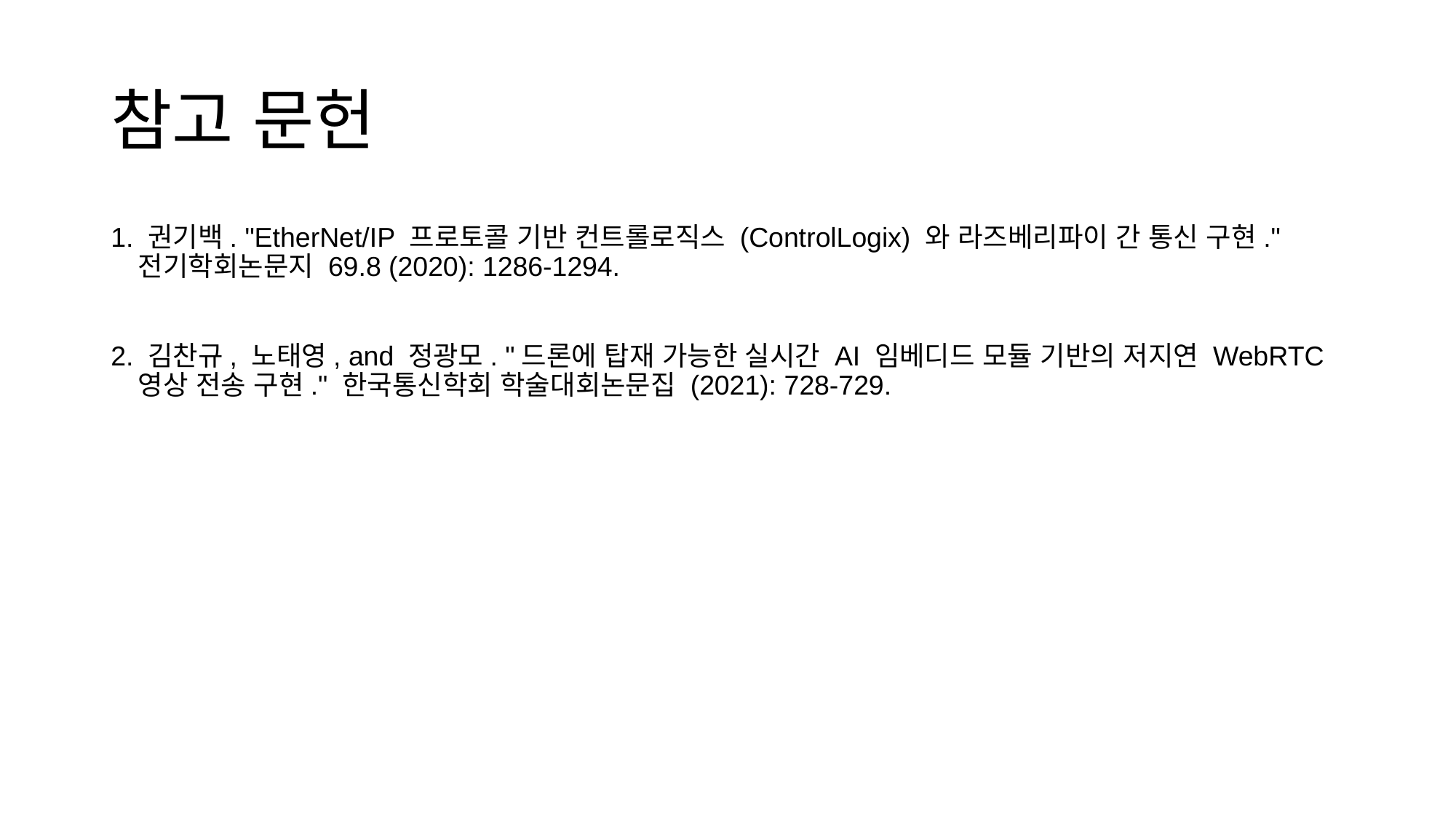

# 참고 문헌
1. 권기백. "EtherNet/IP 프로토콜 기반 컨트롤로직스 (ControlLogix) 와 라즈베리파이 간 통신 구현." 전기학회논문지 69.8 (2020): 1286-1294.

2. 김찬규, 노태영, and 정광모. "드론에 탑재 가능한 실시간 AI 임베디드 모듈 기반의 저지연 WebRTC 영상 전송 구현." 한국통신학회 학술대회논문집 (2021): 728-729.